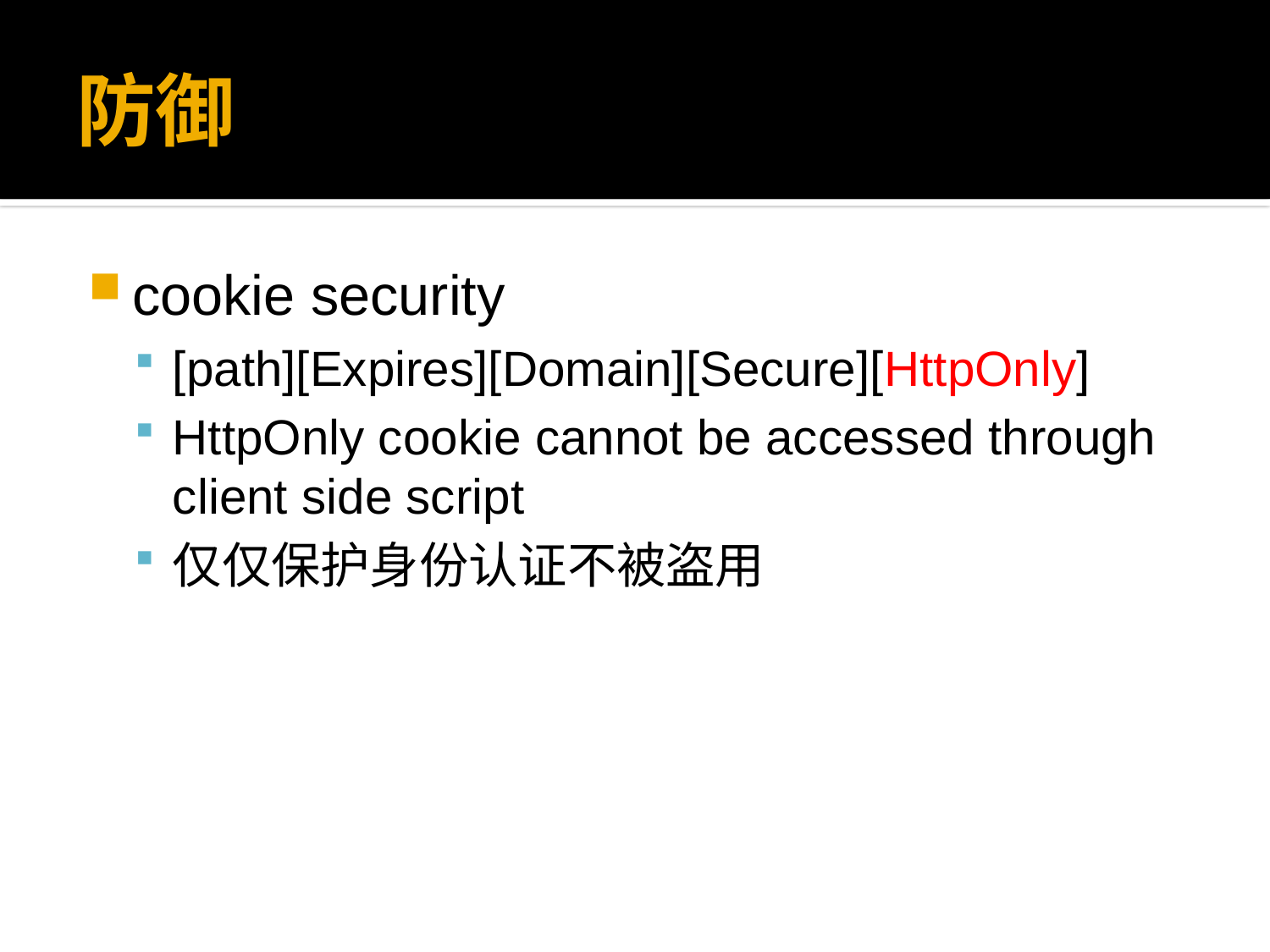

# 防御
cookie security
[path][Expires][Domain][Secure][HttpOnly]
HttpOnly cookie cannot be accessed through client side script
仅仅保护身份认证不被盗用